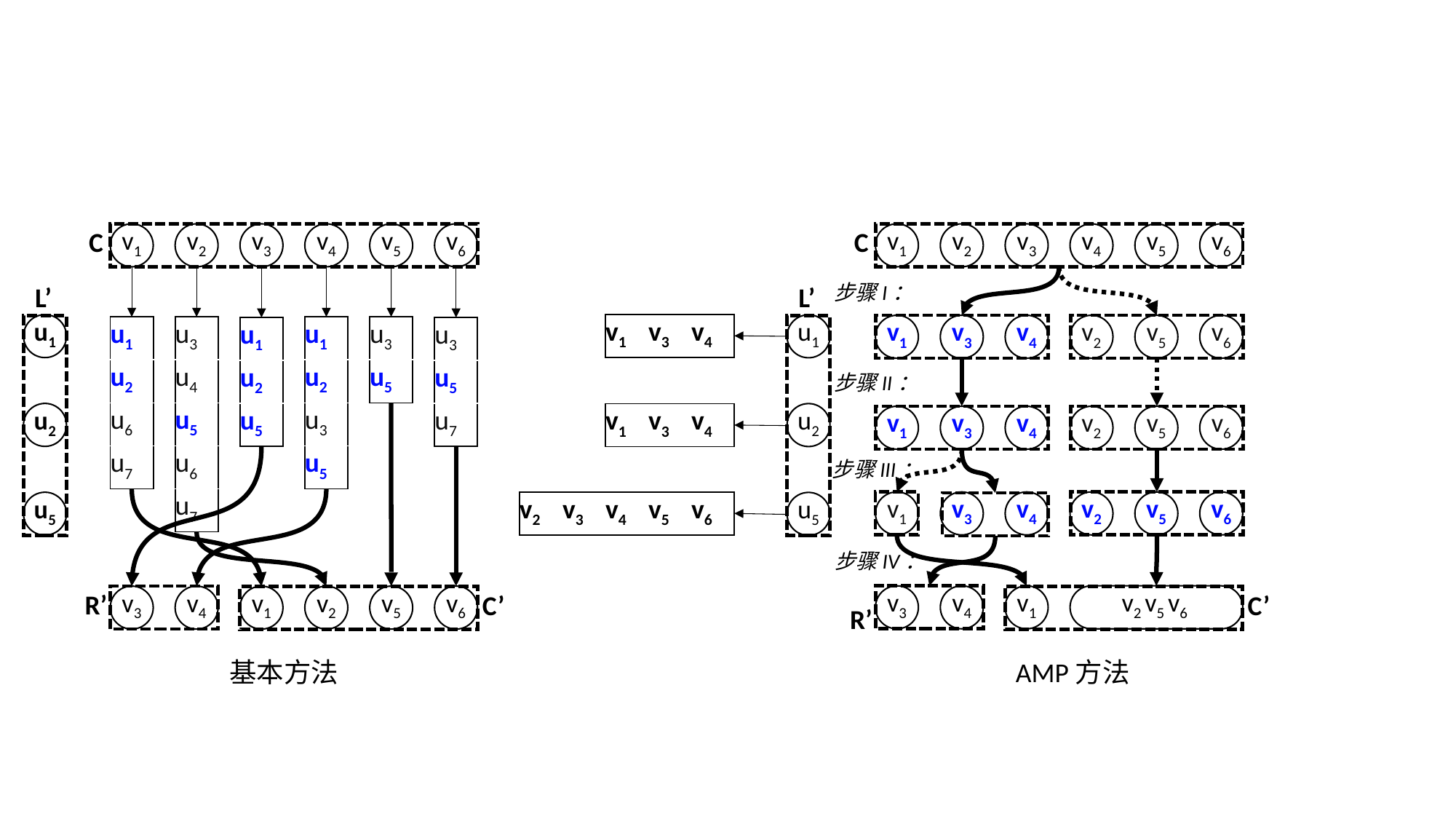

v1
v2
v3
v4
v5
v6

v1
v2
v3
v4
v5
v6

C
C
步骤I：
L’
L’
| v1 | v3 | v4 |
| --- | --- | --- |
u1
u1
v1
v3
v4
v2
v5
v6

| u1 |
| --- |
| u2 |
| u6 |
| u7 |
| u3 |
| --- |
| u4 |
| u5 |
| u6 |
| u7 |
| u1 |
| --- |
| u2 |
| u3 |
| u5 |
| u3 |
| --- |
| u5 |
| u1 |
| --- |
| u2 |
| u5 |
| u3 |
| --- |
| u5 |
| u7 |
步骤II：
u2
| v1 | v3 | v4 |
| --- | --- | --- |
u2
v1
v3
v4
v2
v5
v6

步骤III：
| v2 | v3 | v4 | v5 | v6 |
| --- | --- | --- | --- | --- |
v1
v3
v4
v2
v5
v6

u5
u5

步骤IV：
v3
v4
v1
v2 v5 v6

v3
v4
v1
v2
v5
v6

R’

C’
C’
R’
基本方法
AMP方法